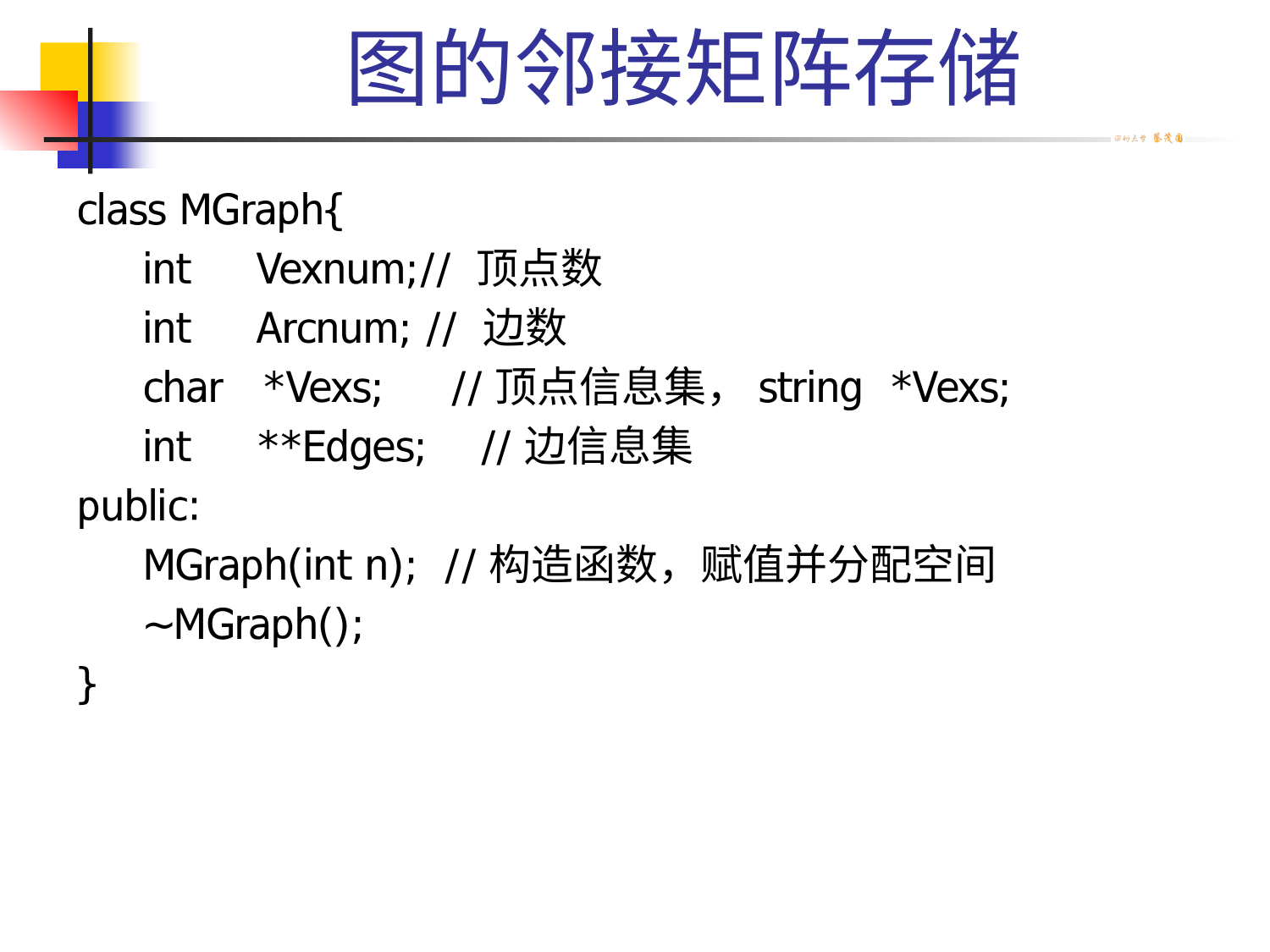

# 图的邻接矩阵存储
class MGraph{
     int     Vexnum;// 顶点数
     int     Arcnum; // 边数
     char   *Vexs;     //顶点信息集，string  *Vexs;
     int     **Edges;    //边信息集
public:
     MGraph(int n);  //构造函数，赋值并分配空间
     ~MGraph();
}